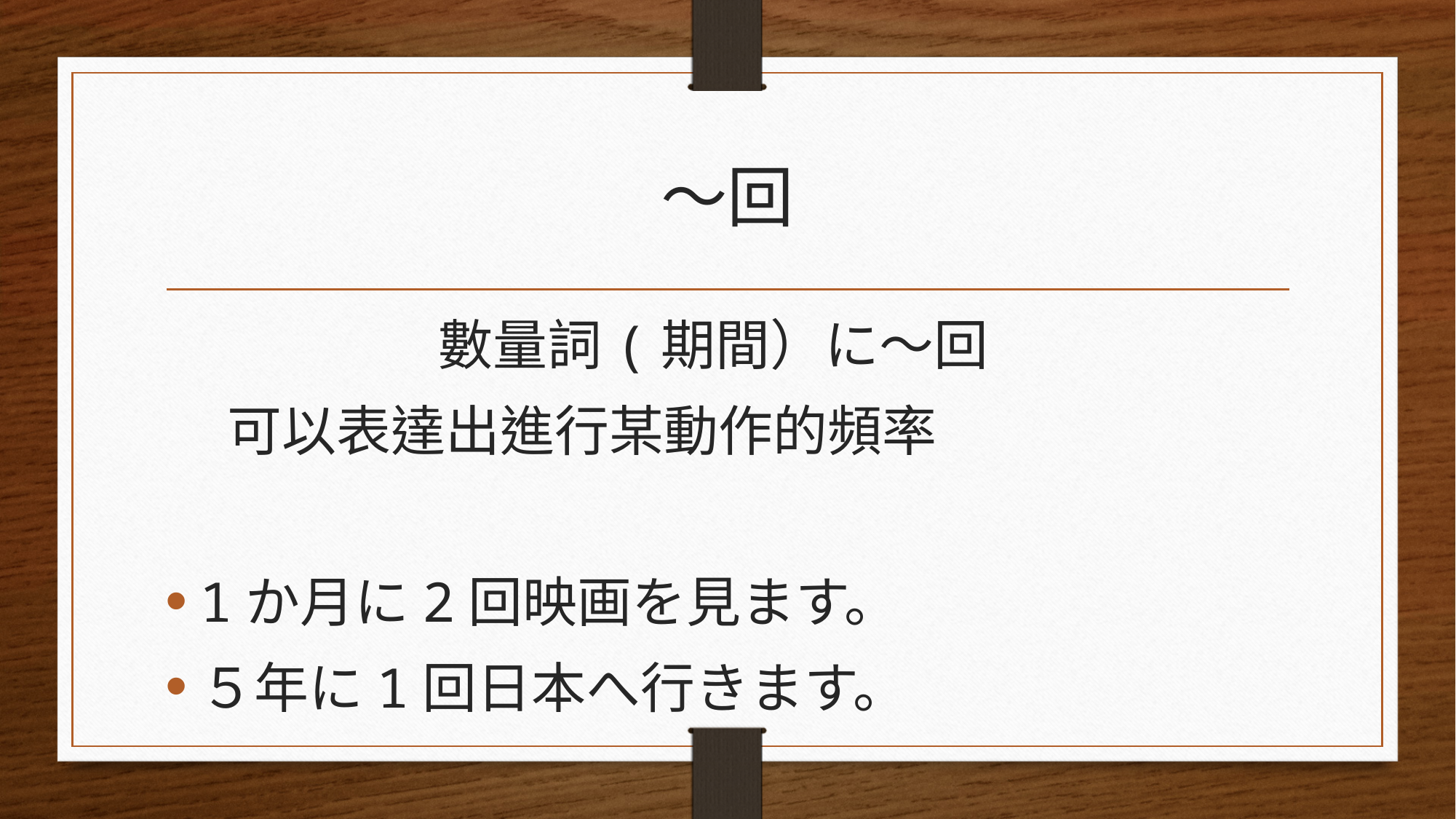

# ～回
　　　　　數量詞(期間）に～回
    可以表達出進行某動作的頻率

1か月に2回映画を見ます。
５年に1回日本へ行きます。